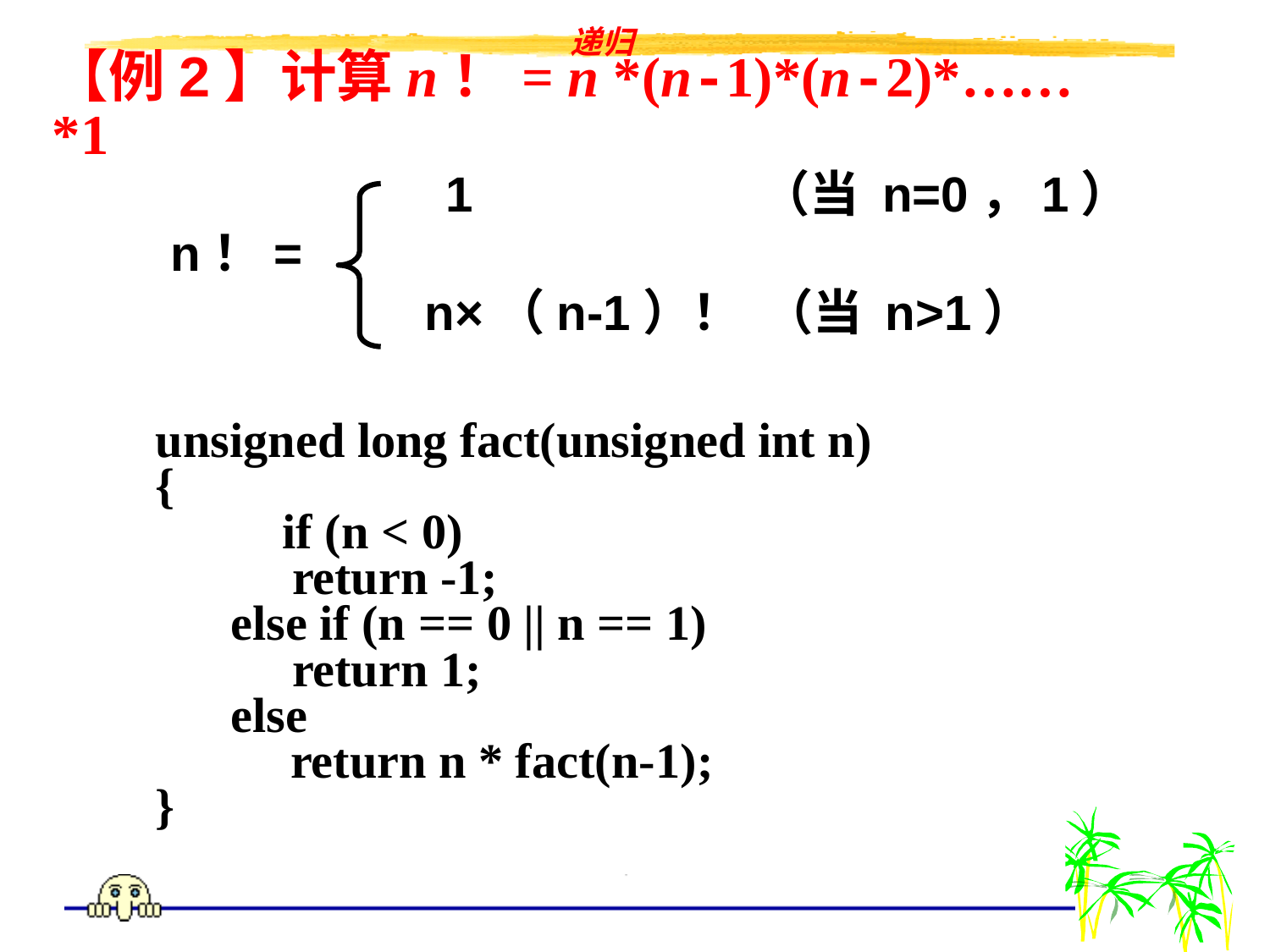

【例2】计算n！= n *(n-1)*(n-2)*……*1

  	                    1                    （当 n=0，1）
	n！=
			n×（n-1）！  （当 n>1）

	unsigned long fact(unsigned int n)
{
	if (n < 0)
               return -1;
          else if (n == 0 || n == 1)
               return 1;
          else
           return n * fact(n-1);
}